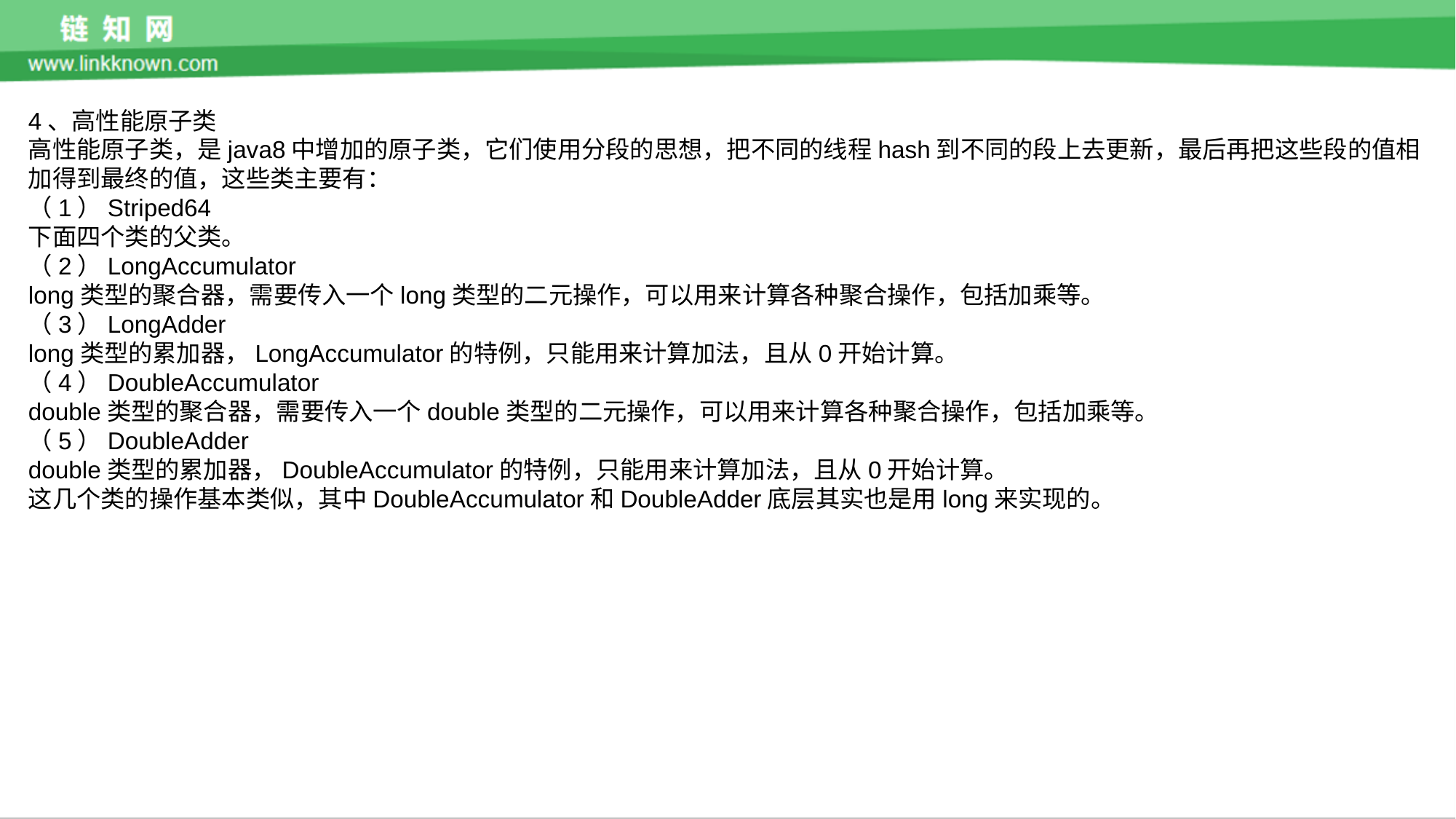

4、高性能原子类
高性能原子类，是java8中增加的原子类，它们使用分段的思想，把不同的线程hash到不同的段上去更新，最后再把这些段的值相加得到最终的值，这些类主要有：
（1）Striped64
下面四个类的父类。
（2）LongAccumulator
long类型的聚合器，需要传入一个long类型的二元操作，可以用来计算各种聚合操作，包括加乘等。
（3）LongAdder
long类型的累加器，LongAccumulator的特例，只能用来计算加法，且从0开始计算。
（4）DoubleAccumulator
double类型的聚合器，需要传入一个double类型的二元操作，可以用来计算各种聚合操作，包括加乘等。
（5）DoubleAdder
double类型的累加器，DoubleAccumulator的特例，只能用来计算加法，且从0开始计算。
这几个类的操作基本类似，其中DoubleAccumulator和DoubleAdder底层其实也是用long来实现的。